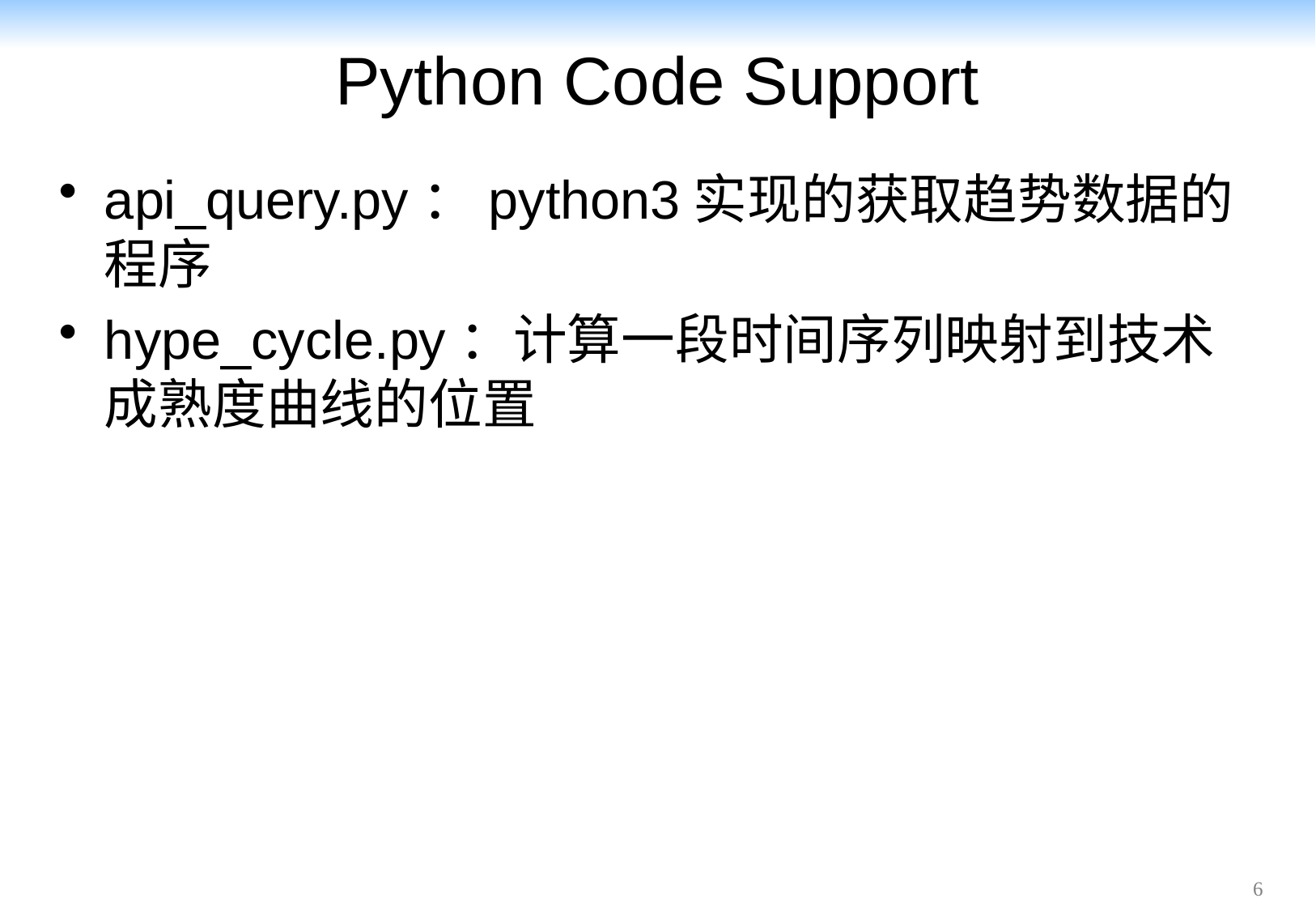

# Python Code Support
api_query.py：python3实现的获取趋势数据的程序
hype_cycle.py：计算一段时间序列映射到技术成熟度曲线的位置